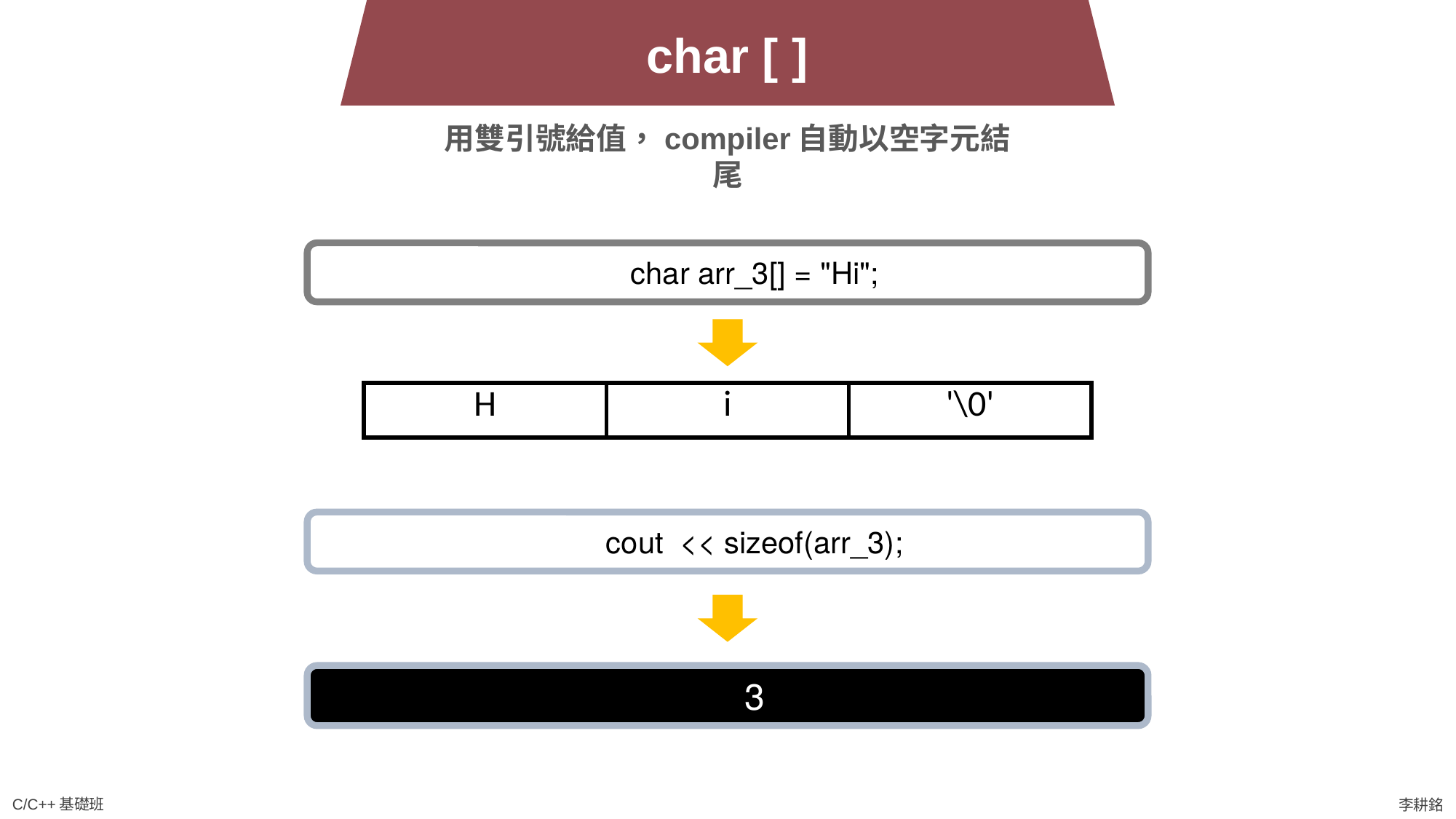

char [ ]
用雙引號給值，compiler自動以空字元結尾
char arr_3[] = "Hi";

| H | i | '\0' |
| --- | --- | --- |
cout  << sizeof(arr_3);

3
C/C++基礎班
李耕銘